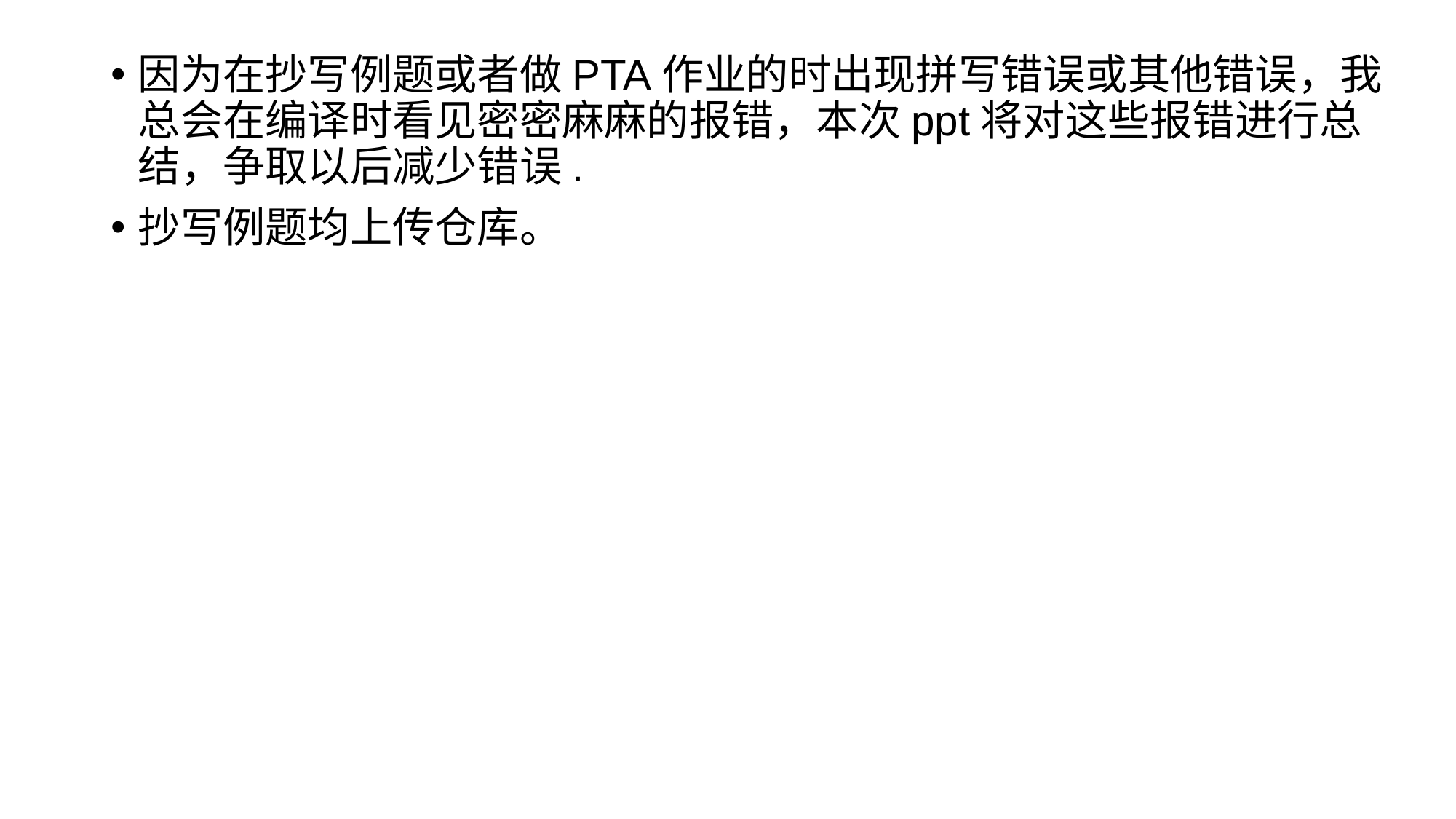

因为在抄写例题或者做PTA作业的时出现拼写错误或其他错误，我总会在编译时看见密密麻麻的报错，本次ppt将对这些报错进行总结，争取以后减少错误.
抄写例题均上传仓库。